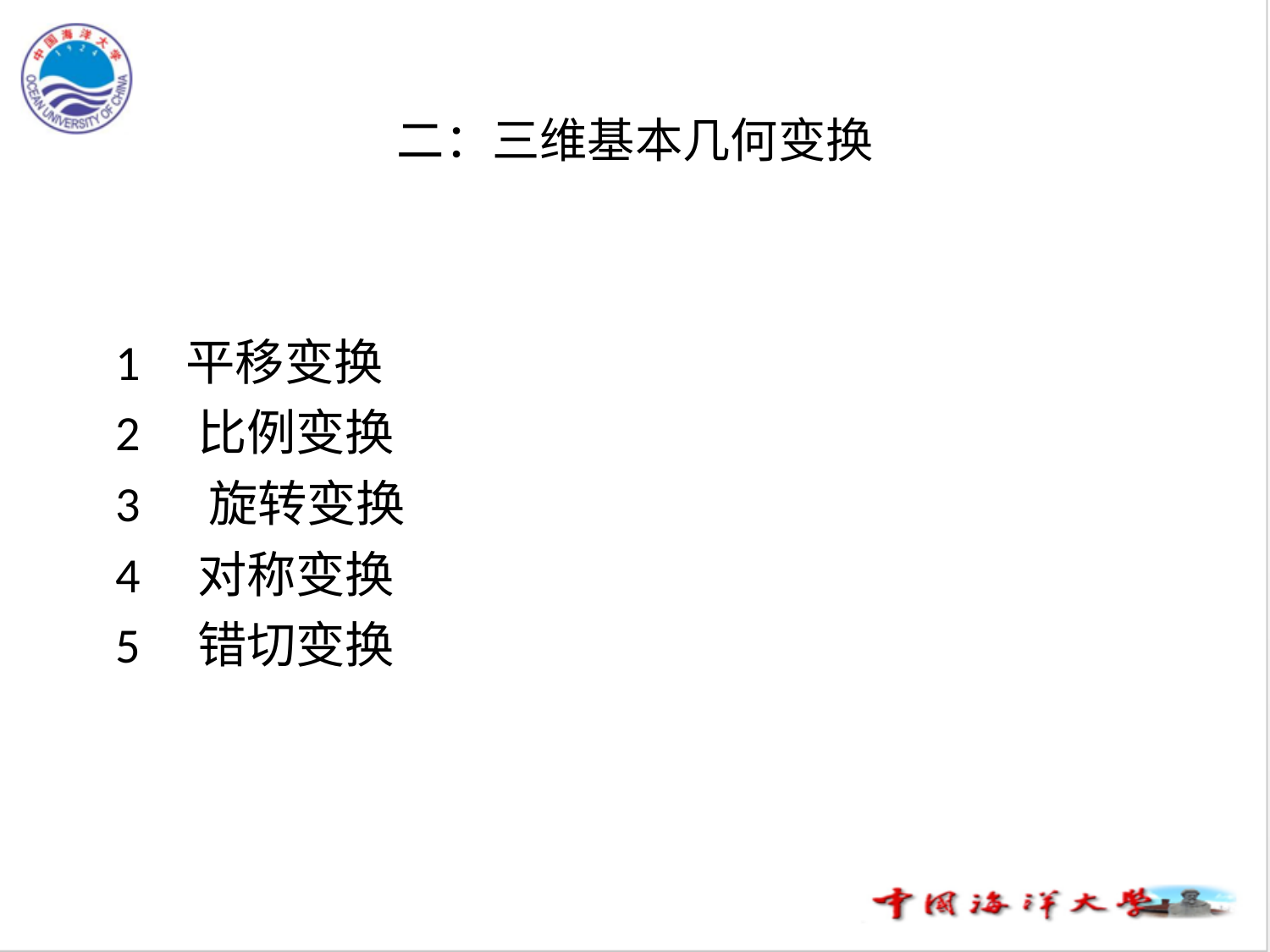

二：三维基本几何变换

   1   平移变换
   2    比例变换
   3     旋转变换
   4    对称变换
   5    错切变换